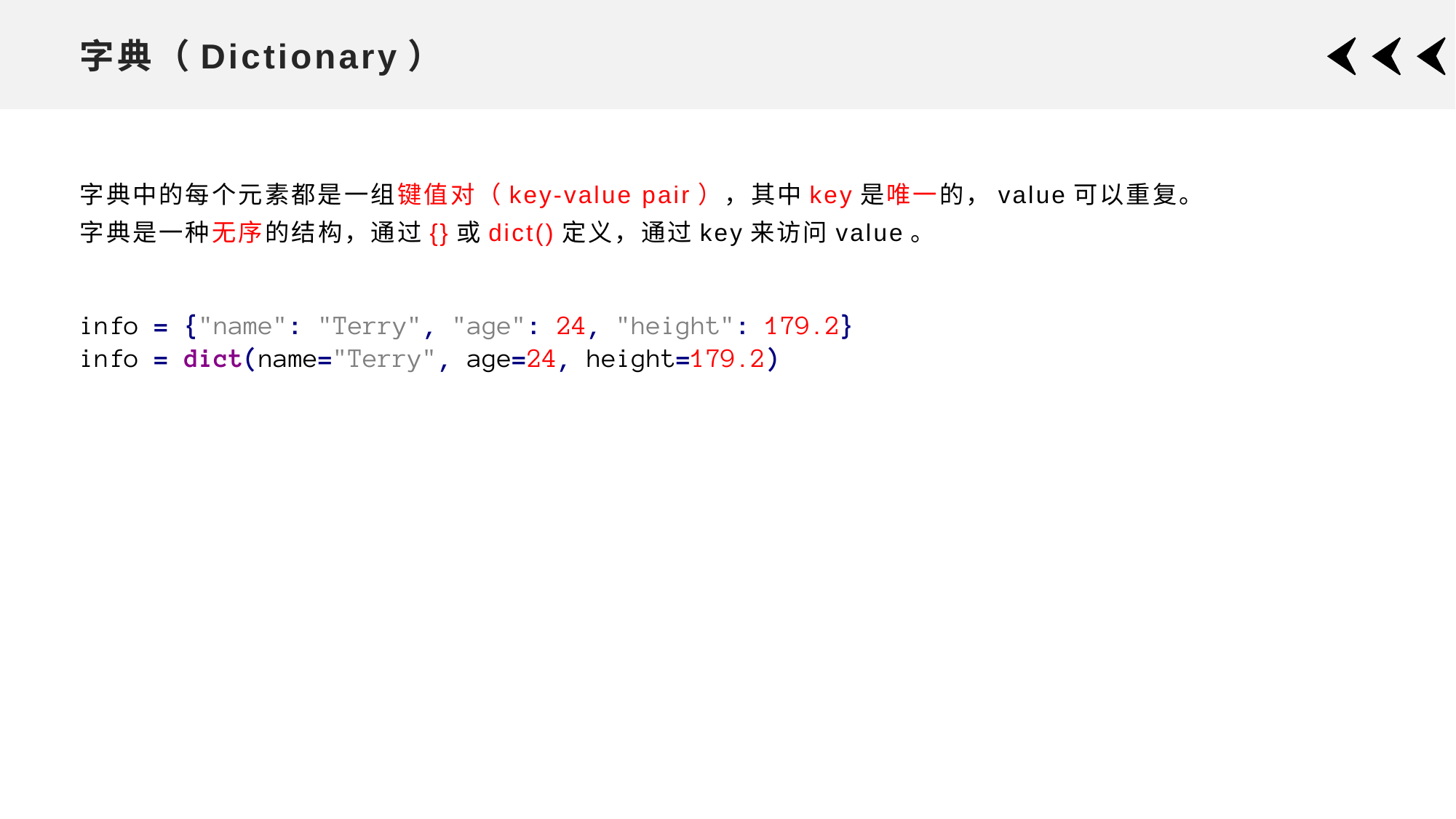

# 字典（Dictionary）
字典中的每个元素都是一组键值对（key-value pair），其中key是唯一的，value可以重复。字典是一种无序的结构，通过{}或dict()定义，通过key来访问value。
info = {"name": "Terry", "age": 24, "height": 179.2}
info = dict(name="Terry", age=24, height=179.2)